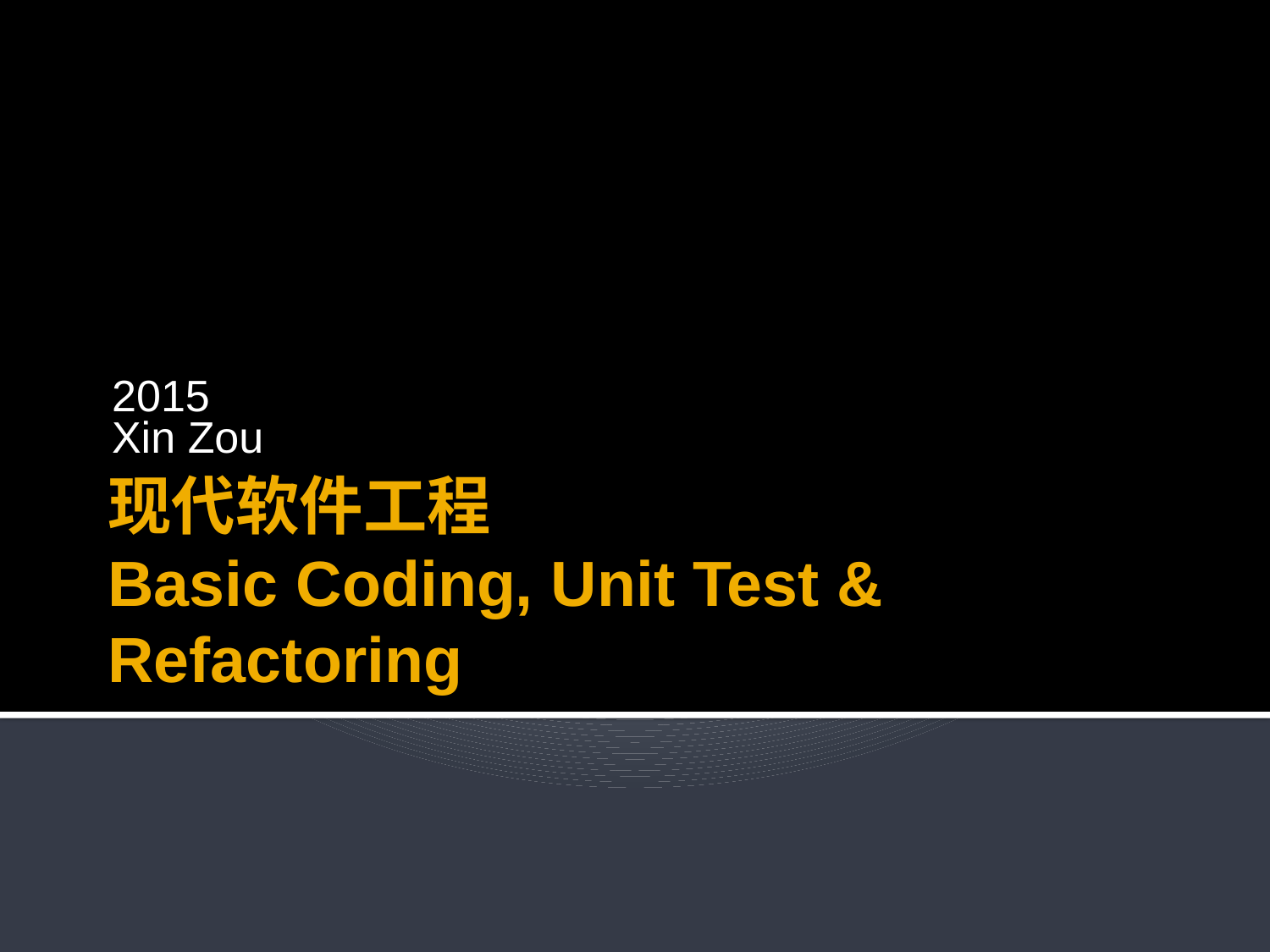

2015
Xin Zou
# 现代软件工程 Basic Coding, Unit Test & Refactoring